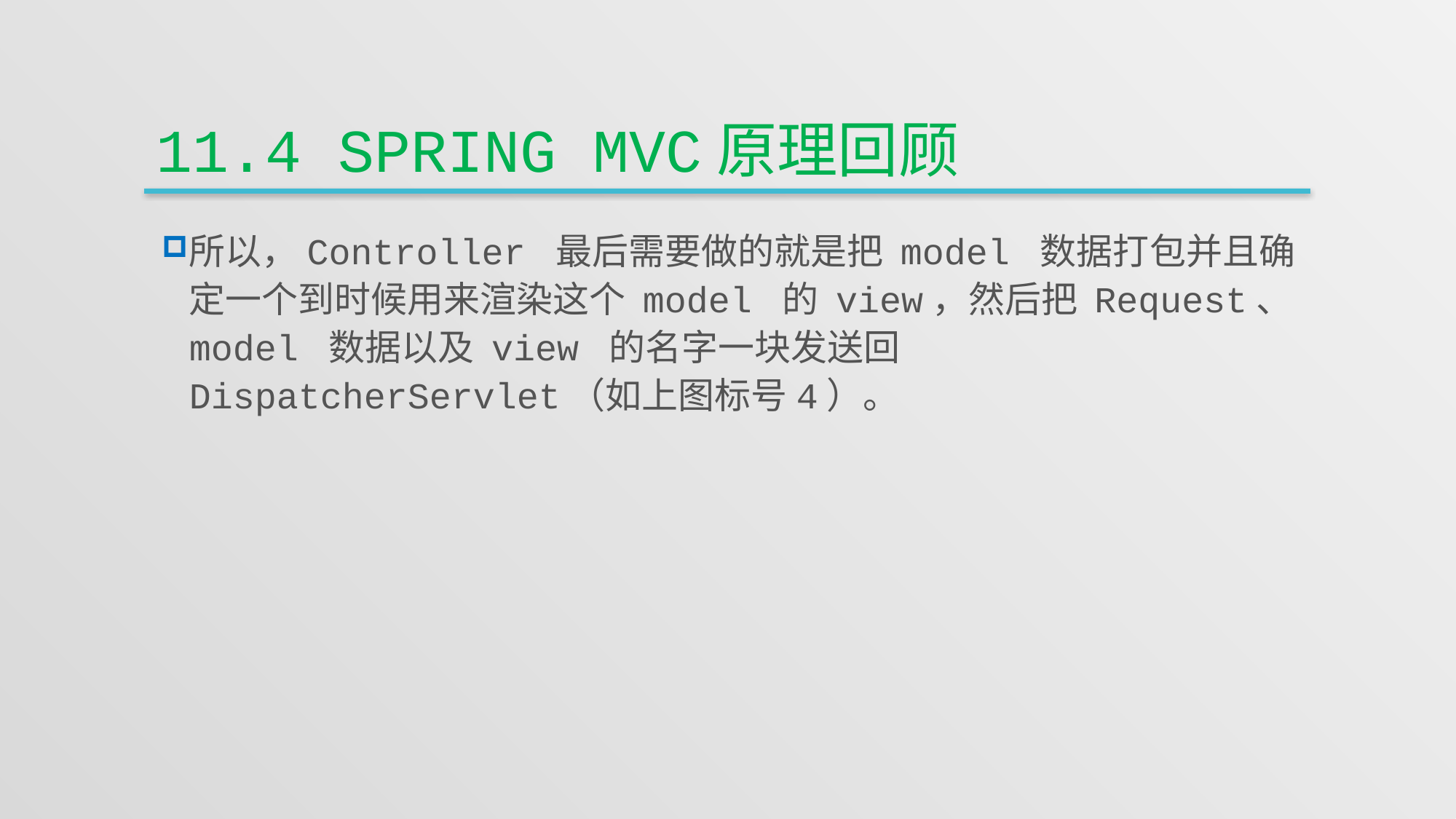

# 11.4 Spring MVC原理回顾
所以，Controller 最后需要做的就是把 model 数据打包并且确定一个到时候用来渲染这个 model 的 view，然后把 Request、model 数据以及 view 的名字一块发送回 DispatcherServlet（如上图标号4）。